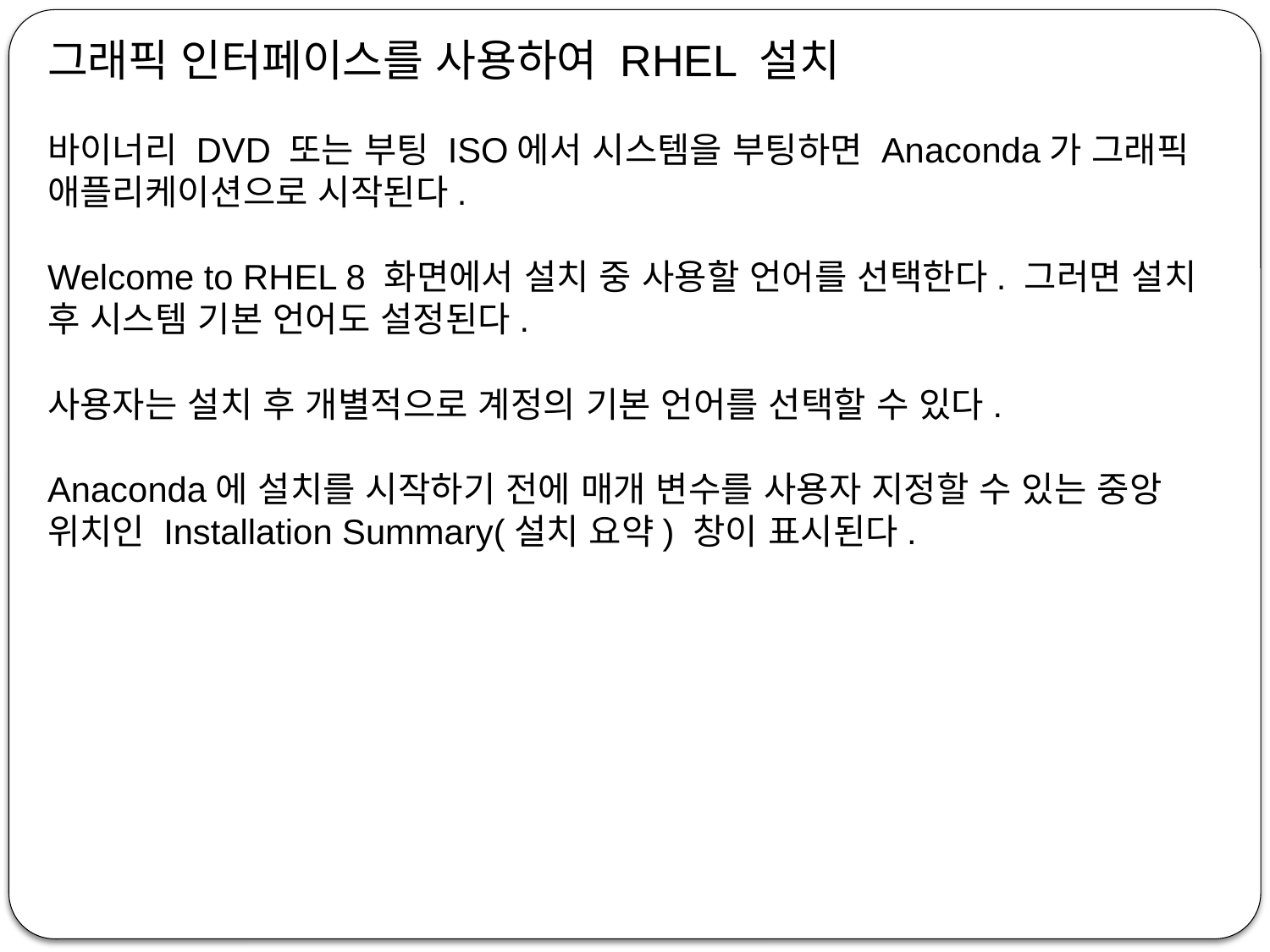

그래픽 인터페이스를 사용하여 RHEL 설치

바이너리 DVD 또는 부팅 ISO에서 시스템을 부팅하면 Anaconda가 그래픽 애플리케이션으로 시작된다.

Welcome to RHEL 8 화면에서 설치 중 사용할 언어를 선택한다. 그러면 설치 후 시스템 기본 언어도 설정된다.

사용자는 설치 후 개별적으로 계정의 기본 언어를 선택할 수 있다.

Anaconda에 설치를 시작하기 전에 매개 변수를 사용자 지정할 수 있는 중앙 위치인 Installation Summary(설치 요약) 창이 표시된다.